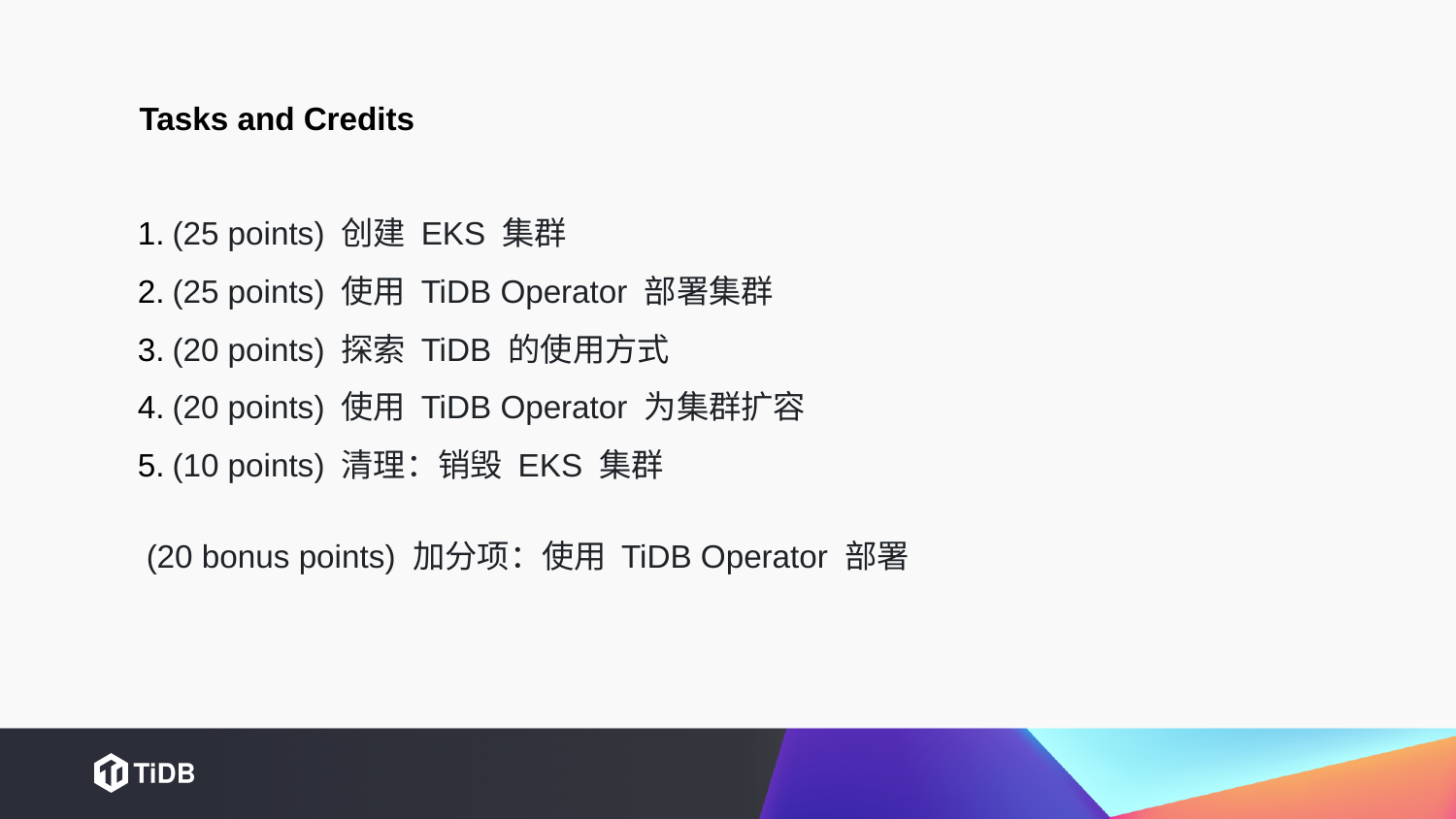

Tasks and Credits
(25 points) 创建 EKS 集群
(25 points) 使用 TiDB Operator 部署集群
(20 points) 探索 TiDB 的使用方式
(20 points) 使用 TiDB Operator 为集群扩容
(10 points) 清理：销毁 EKS 集群
(20 bonus points) 加分项：使用 TiDB Operator 部署